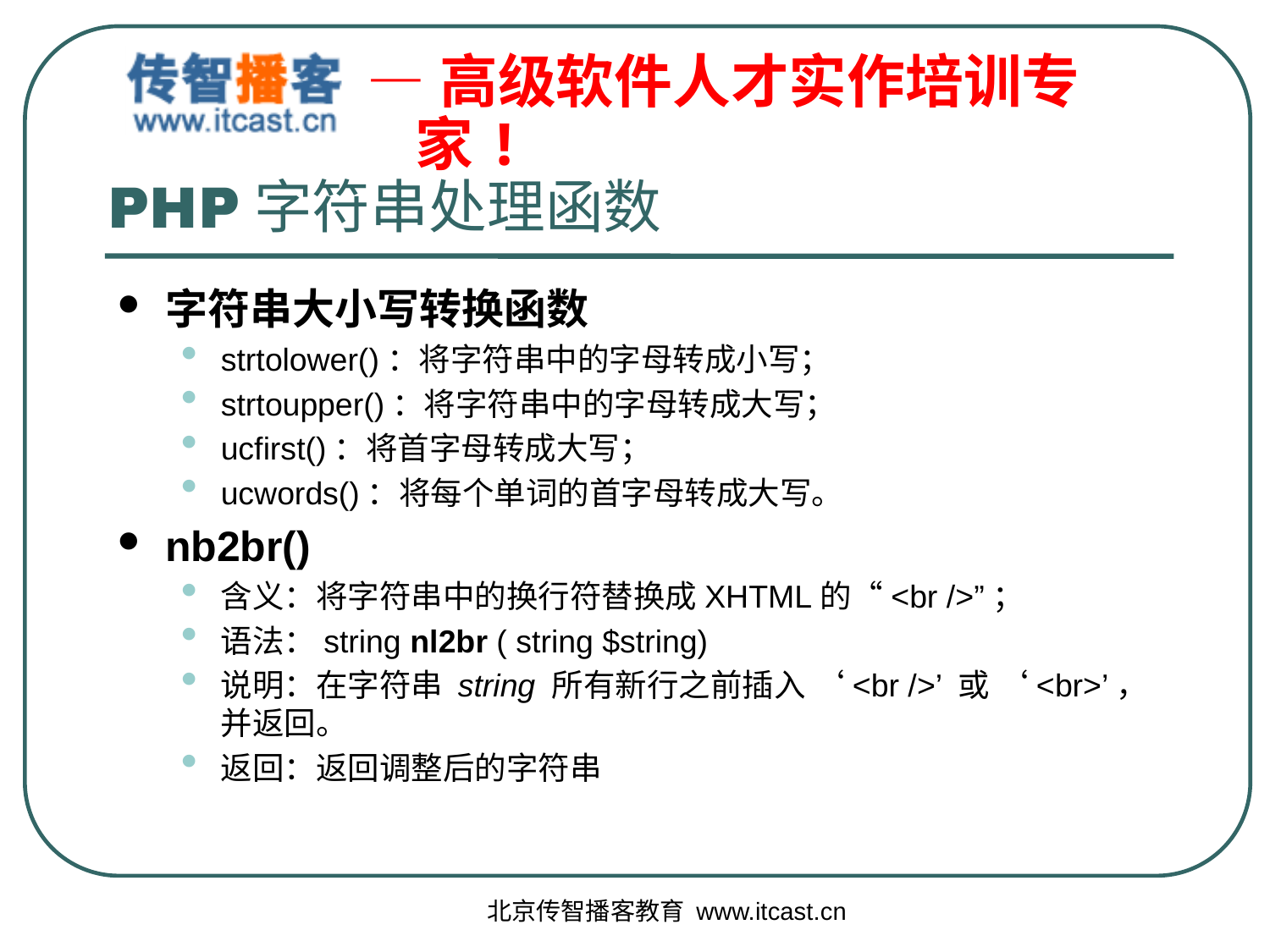

# PHP字符串处理函数
字符串大小写转换函数
strtolower()：将字符串中的字母转成小写；
strtoupper()：将字符串中的字母转成大写；
ucfirst()：将首字母转成大写；
ucwords()：将每个单词的首字母转成大写。
nb2br()
含义：将字符串中的换行符替换成XHTML的“<br />”；
语法：string nl2br ( string $string)
说明：在字符串 string 所有新行之前插入 ‘<br />’ 或 ‘<br>’，并返回。
返回：返回调整后的字符串